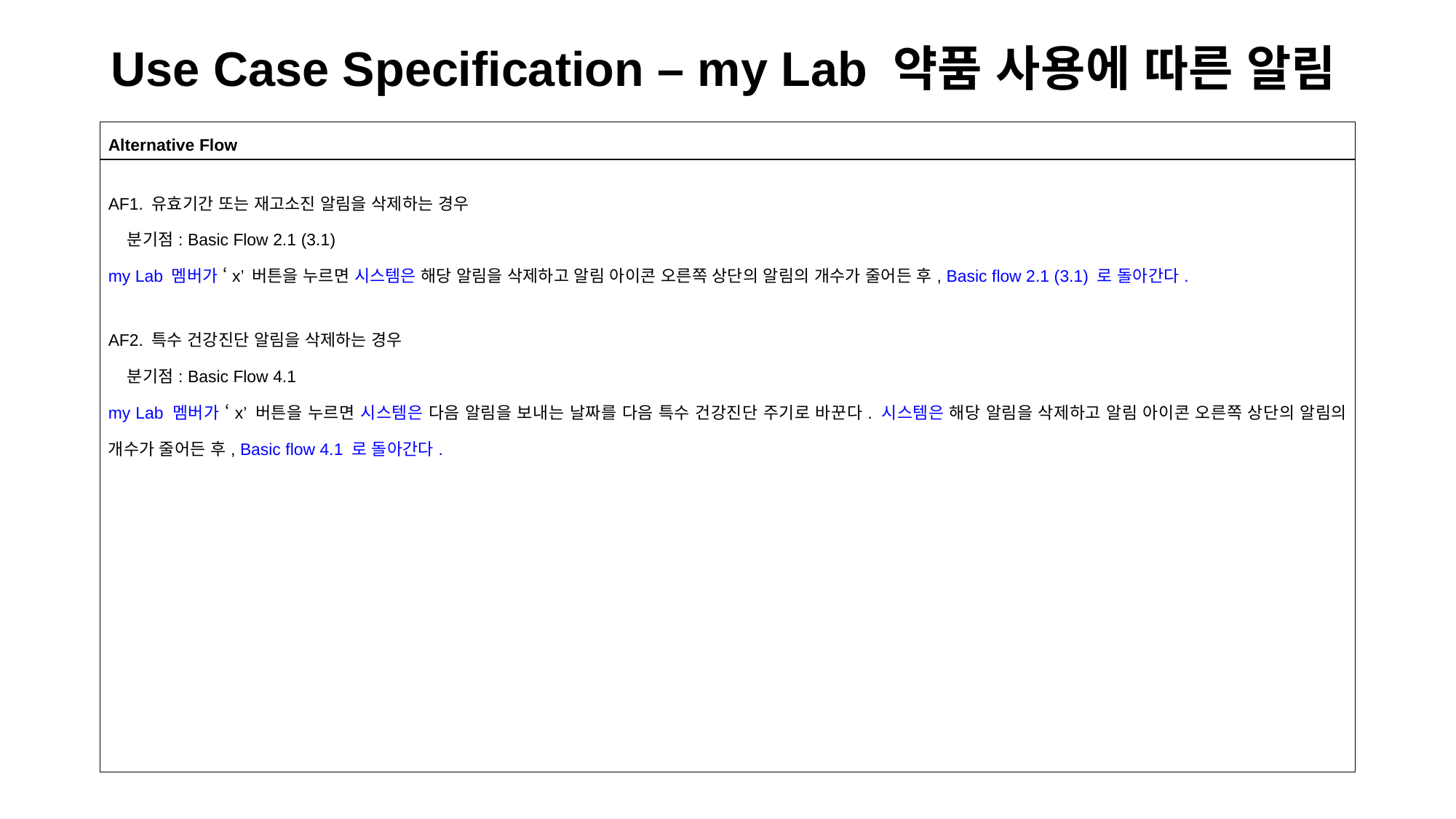

# Use Case Specification – my Lab 약품 사용에 따른 알림
| Alternative Flow |
| --- |
| AF1. 유효기간 또는 재고소진 알림을 삭제하는 경우 분기점: Basic Flow 2.1 (3.1) my Lab 멤버가 ‘x’ 버튼을 누르면 시스템은 해당 알림을 삭제하고 알림 아이콘 오른쪽 상단의 알림의 개수가 줄어든 후, Basic flow 2.1 (3.1) 로 돌아간다. AF2. 특수 건강진단 알림을 삭제하는 경우 분기점: Basic Flow 4.1 my Lab 멤버가 ‘x’ 버튼을 누르면 시스템은 다음 알림을 보내는 날짜를 다음 특수 건강진단 주기로 바꾼다. 시스템은 해당 알림을 삭제하고 알림 아이콘 오른쪽 상단의 알림의 개수가 줄어든 후, Basic flow 4.1 로 돌아간다. |